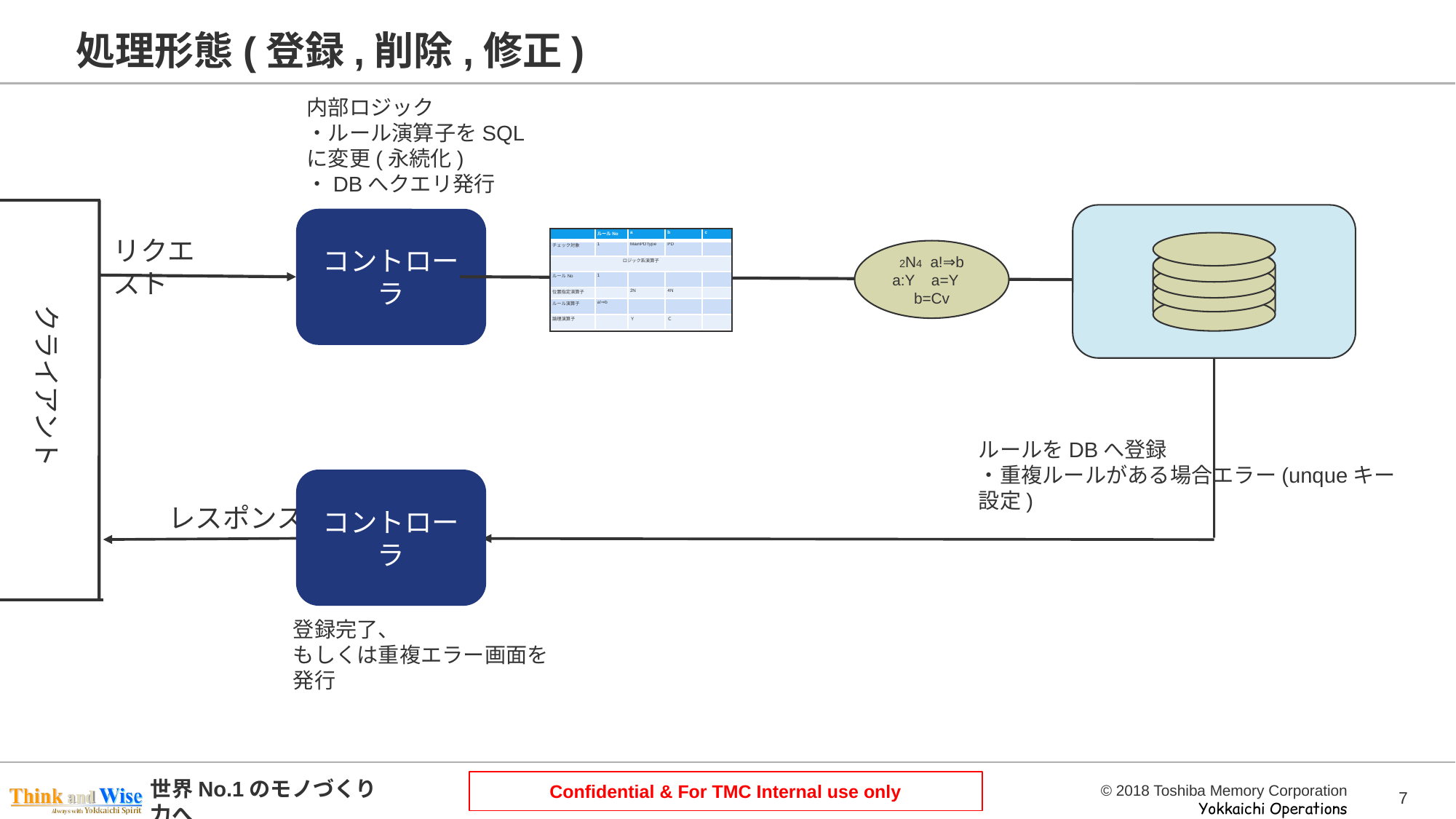

# 処理形態(登録,削除,修正)
内部ロジック
・ルール演算子をSQLに変更(永続化)
・DBへクエリ発行
クライアント

コントローラ

2N4  a!⇒b a:Y    a=Y    b=Cv
リクエスト

|  | ルールNo | a | b | c |
| --- | --- | --- | --- | --- |
| チェック対象 | 1 | MainPDType | PD |  |
| ロジック系演算子 |  |  |  |  |
| ルールNo | 1 |  |  |  |
| 位置指定演算子 |  | 2N | 4N |  |
| ルール演算子 | a!⇒b |  |  |  |
| 論理演算子 |  | Ｙ | Ｃ |  |
ルールをDBへ登録
・重複ルールがある場合エラー(unqueキー設定)
コントローラ
レスポンス
登録完了、
もしくは重複エラー画面を発行
7